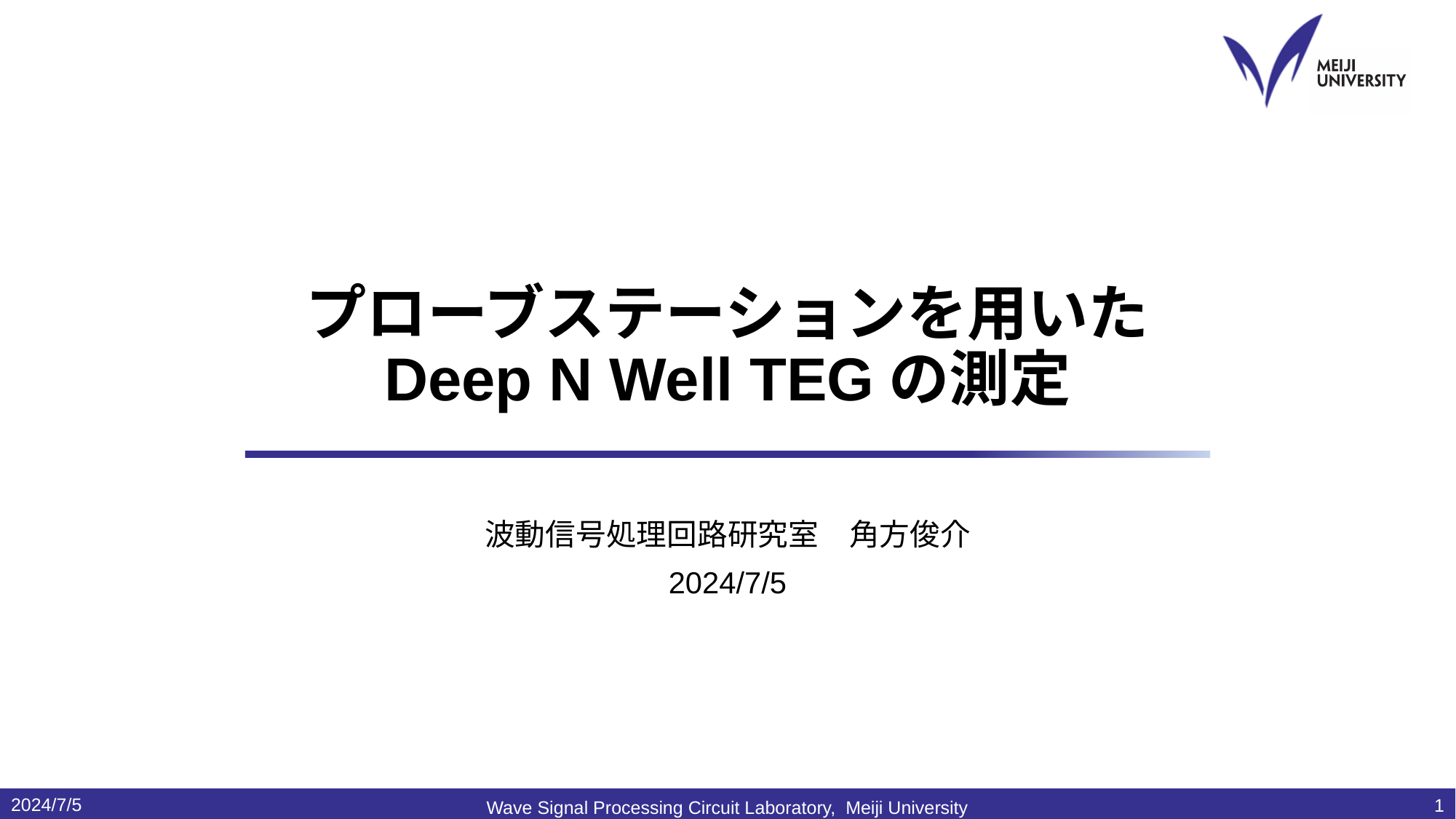

# プローブステーションを用いた Deep N Well TEGの測定
波動信号処理回路研究室　角方俊介
2024/7/5

2024/7/5
1
Wave Signal Processing Circuit Laboratory,  Meiji University